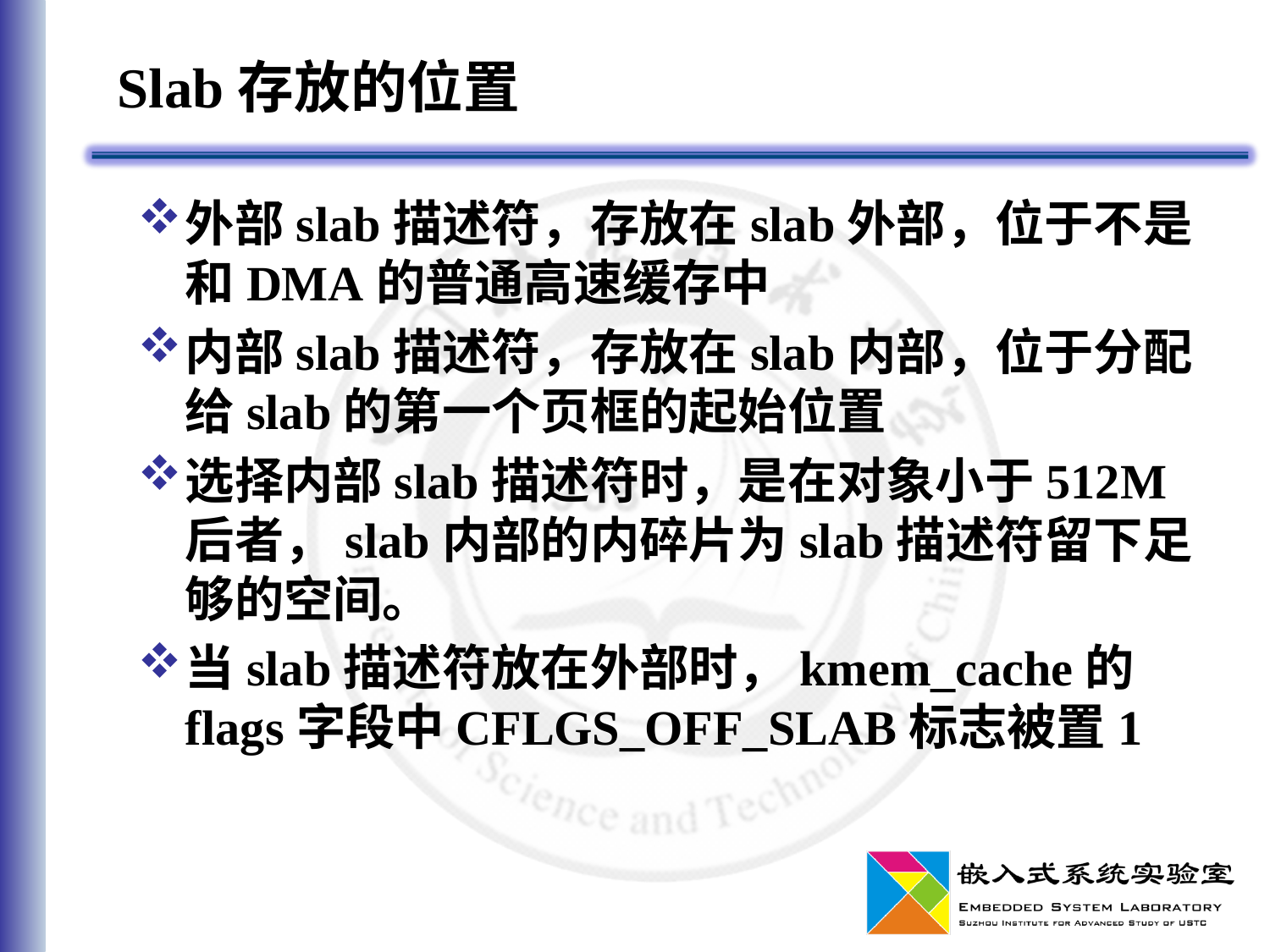

# Slab存放的位置
外部slab描述符，存放在slab外部，位于不是和DMA的普通高速缓存中
内部slab描述符，存放在slab内部，位于分配给slab的第一个页框的起始位置
选择内部slab描述符时，是在对象小于512M后者，slab内部的内碎片为slab描述符留下足够的空间。
当slab描述符放在外部时，kmem_cache的flags字段中CFLGS_OFF_SLAB标志被置1